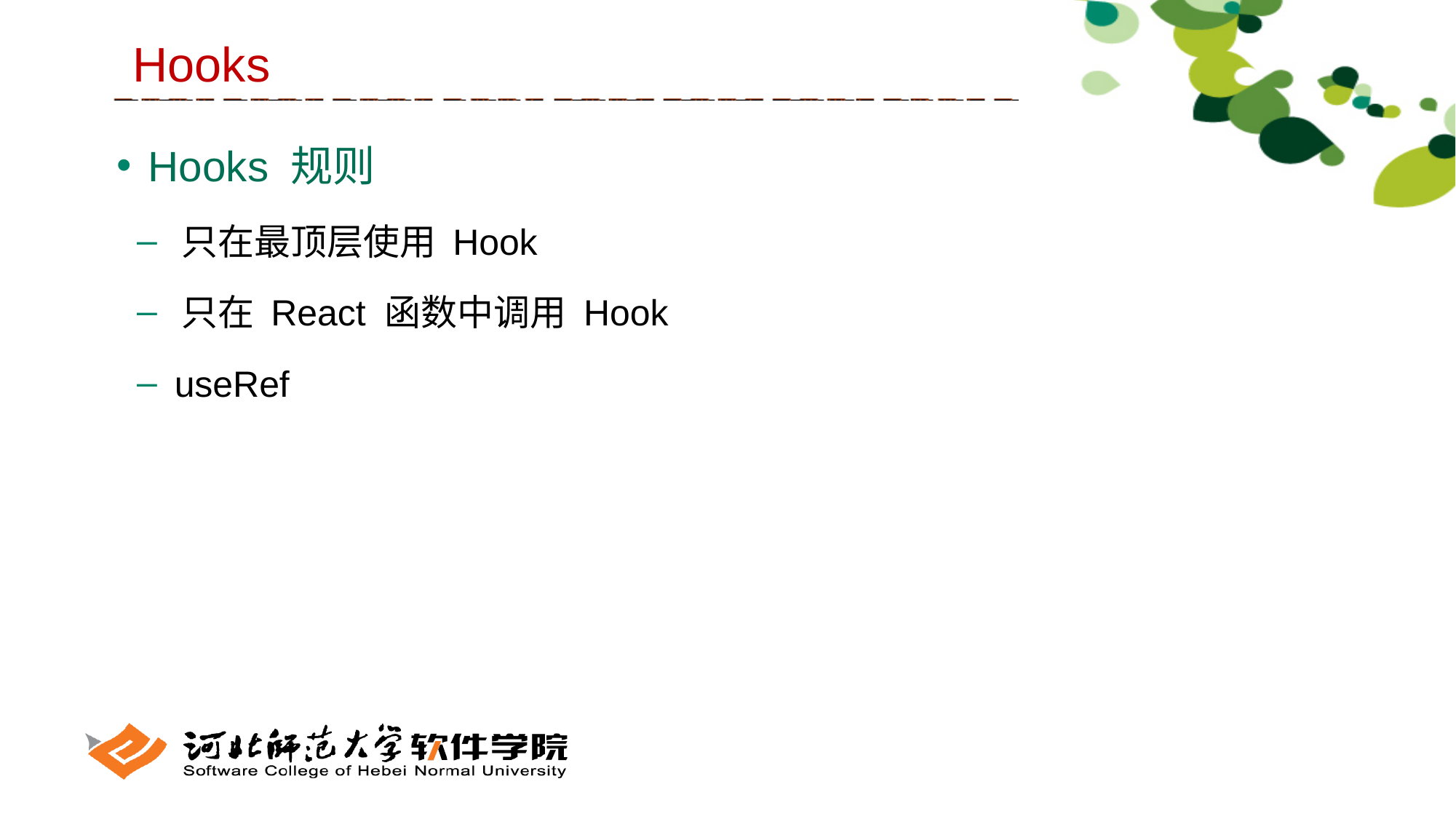

Hooks
 Hooks 规则
 只在最顶层使用 Hook
 只在 React 函数中调用 Hook
 useRef